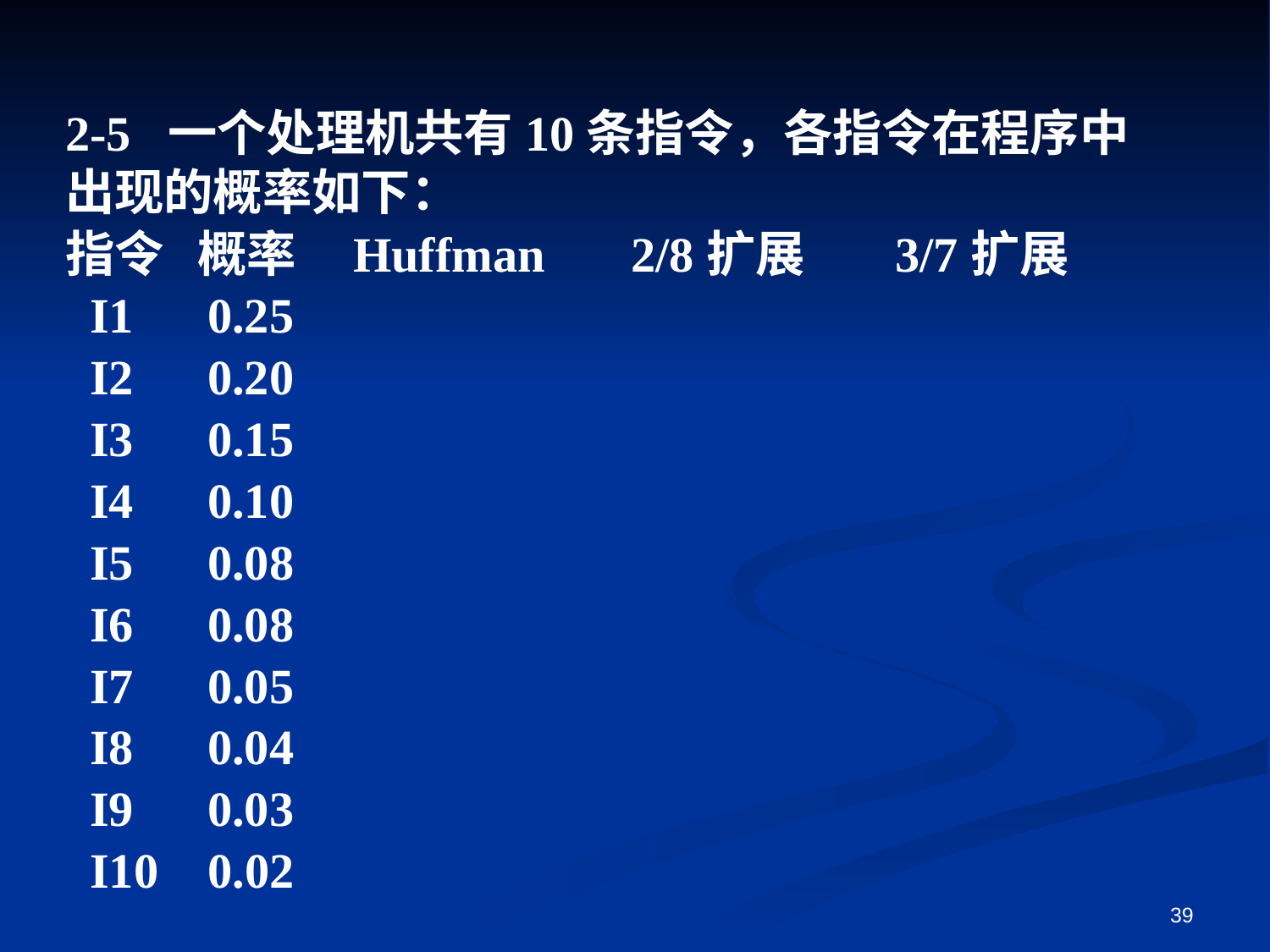

2-5  一个处理机共有10条指令，各指令在程序中出现的概率如下：
指令   概率    Huffman       2/8扩展       3/7扩展
  I1      0.25
  I2      0.20
  I3      0.15
  I4      0.10
  I5      0.08
  I6      0.08
  I7      0.05
  I8      0.04
  I9      0.03
  I10    0.02
39